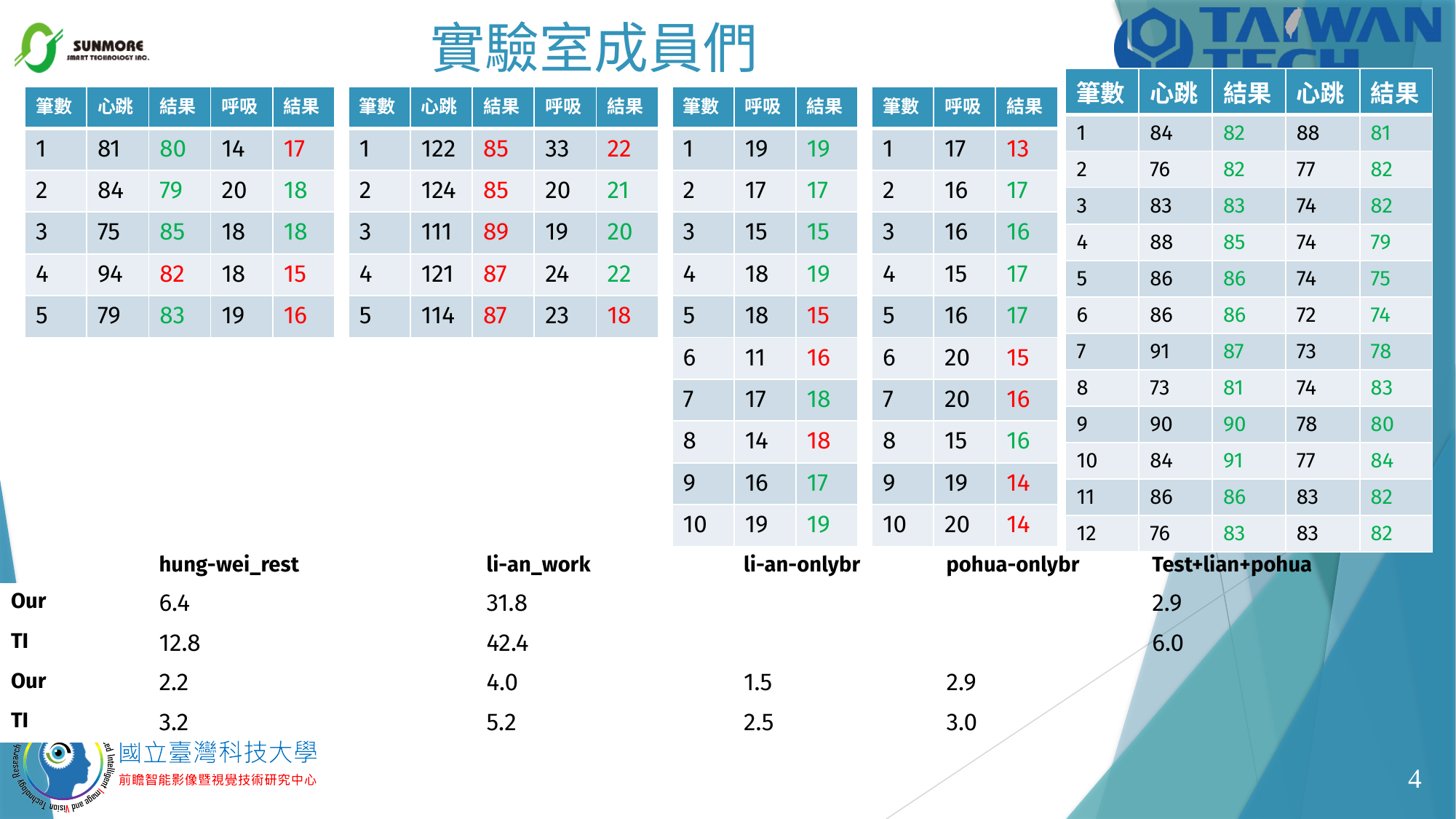

# 實驗室成員們
| 筆數 | 心跳 | 結果 | 心跳 | 結果 |
| --- | --- | --- | --- | --- |
| 1 | 84 | 82 | 88 | 81 |
| 2 | 76 | 82 | 77 | 82 |
| 3 | 83 | 83 | 74 | 82 |
| 4 | 88 | 85 | 74 | 79 |
| 5 | 86 | 86 | 74 | 75 |
| 6 | 86 | 86 | 72 | 74 |
| 7 | 91 | 87 | 73 | 78 |
| 8 | 73 | 81 | 74 | 83 |
| 9 | 90 | 90 | 78 | 80 |
| 10 | 84 | 91 | 77 | 84 |
| 11 | 86 | 86 | 83 | 82 |
| 12 | 76 | 83 | 83 | 82 |
| 筆數 | 心跳 | 結果 | 呼吸 | 結果 |
| --- | --- | --- | --- | --- |
| 1 | 81 | 80 | 14 | 17 |
| 2 | 84 | 79 | 20 | 18 |
| 3 | 75 | 85 | 18 | 18 |
| 4 | 94 | 82 | 18 | 15 |
| 5 | 79 | 83 | 19 | 16 |
| 筆數 | 心跳 | 結果 | 呼吸 | 結果 |
| --- | --- | --- | --- | --- |
| 1 | 122 | 85 | 33 | 22 |
| 2 | 124 | 85 | 20 | 21 |
| 3 | 111 | 89 | 19 | 20 |
| 4 | 121 | 87 | 24 | 22 |
| 5 | 114 | 87 | 23 | 18 |
| 筆數 | 呼吸 | 結果 |
| --- | --- | --- |
| 1 | 19 | 19 |
| 2 | 17 | 17 |
| 3 | 15 | 15 |
| 4 | 18 | 19 |
| 5 | 18 | 15 |
| 6 | 11 | 16 |
| 7 | 17 | 18 |
| 8 | 14 | 18 |
| 9 | 16 | 17 |
| 10 | 19 | 19 |
| 筆數 | 呼吸 | 結果 |
| --- | --- | --- |
| 1 | 17 | 13 |
| 2 | 16 | 17 |
| 3 | 16 | 16 |
| 4 | 15 | 17 |
| 5 | 16 | 17 |
| 6 | 20 | 15 |
| 7 | 20 | 16 |
| 8 | 15 | 16 |
| 9 | 19 | 14 |
| 10 | 20 | 14 |
|  | hung-wei\_rest | li-an\_work | li-an-onlybr | pohua-onlybr | Test+lian+pohua |
| --- | --- | --- | --- | --- | --- |
| Our | 6.4 | 31.8 |  |  | 2.9 |
| TI | 12.8 | 42.4 |  |  | 6.0 |
| Our | 2.2 | 4.0 | 1.5 | 2.9 |  |
| TI | 3.2 | 5.2 | 2.5 | 3.0 |  |
4